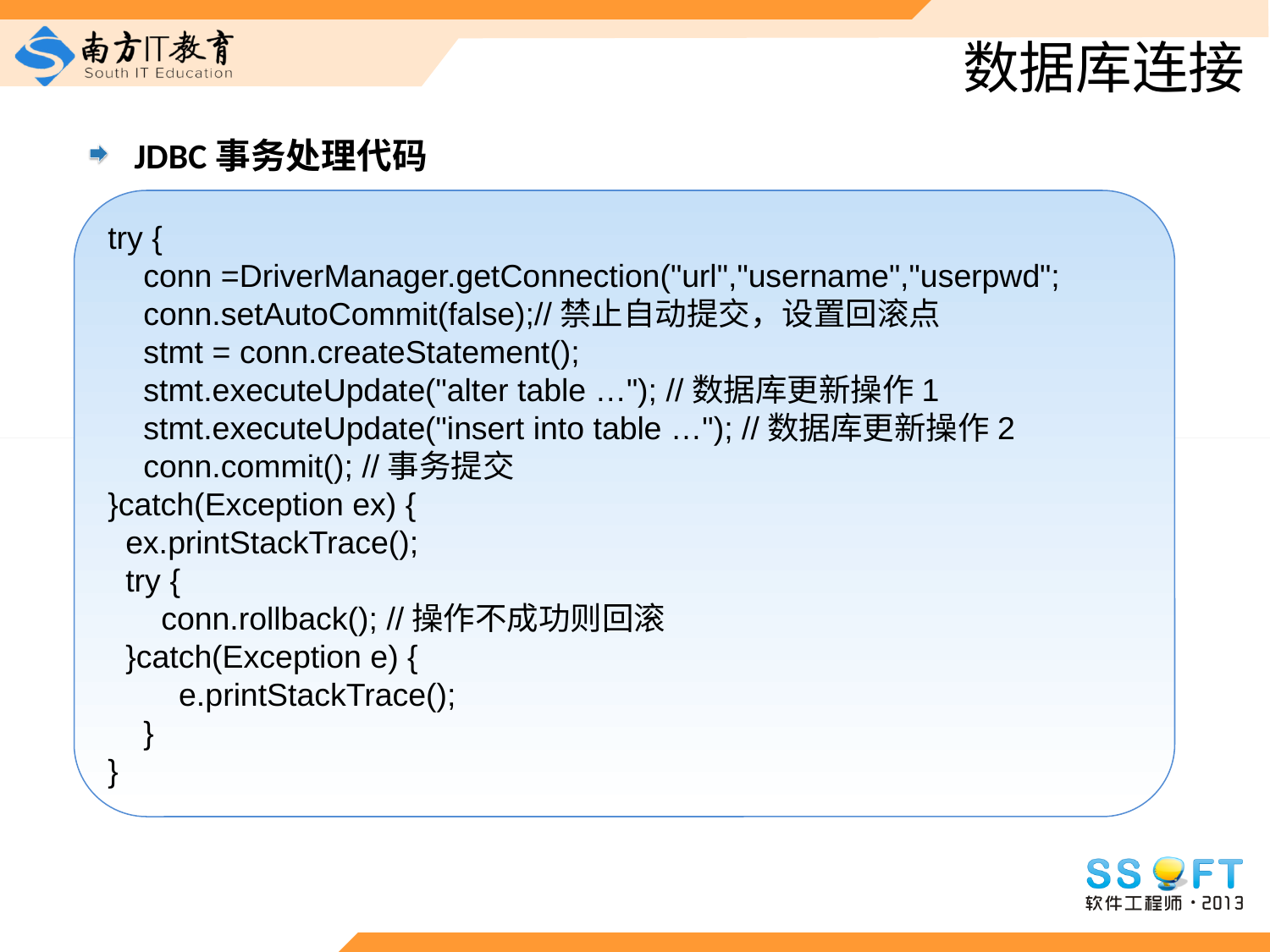

# 数据库连接
JDBC事务处理代码

try {
    conn =DriverManager.getConnection("url","username","userpwd";
    conn.setAutoCommit(false);//禁止自动提交，设置回滚点
    stmt = conn.createStatement();
    stmt.executeUpdate("alter table …"); //数据库更新操作1
    stmt.executeUpdate("insert into table …"); //数据库更新操作2
    conn.commit(); //事务提交
}catch(Exception ex) {
  ex.printStackTrace();
  try {
      conn.rollback(); //操作不成功则回滚
  }catch(Exception e) {
        e.printStackTrace();
    }
}